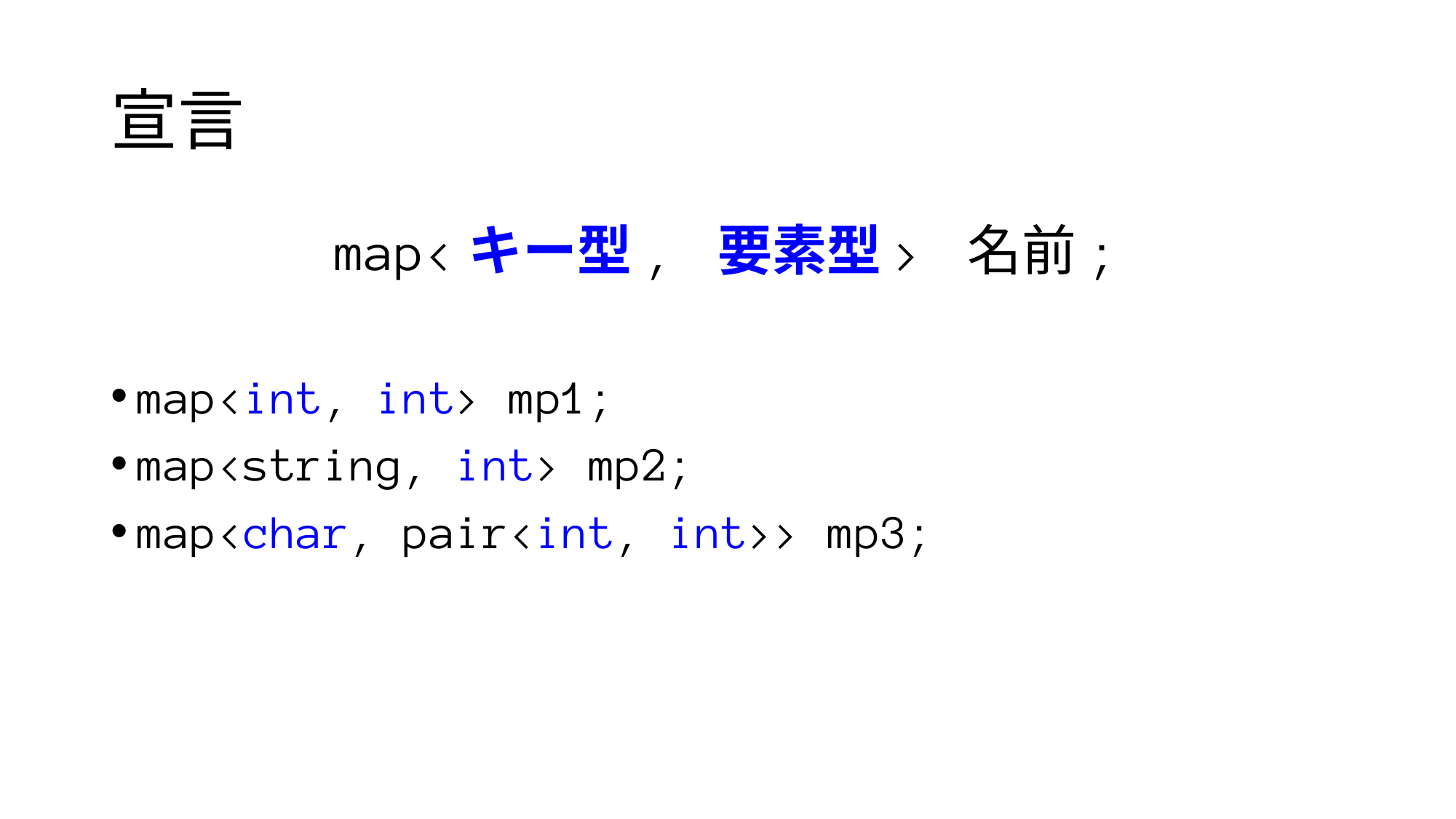

# 宣言
map<キー型, 要素型> 名前;

map<int, int> mp1;
map<string, int> mp2;
map<char, pair<int, int>> mp3;